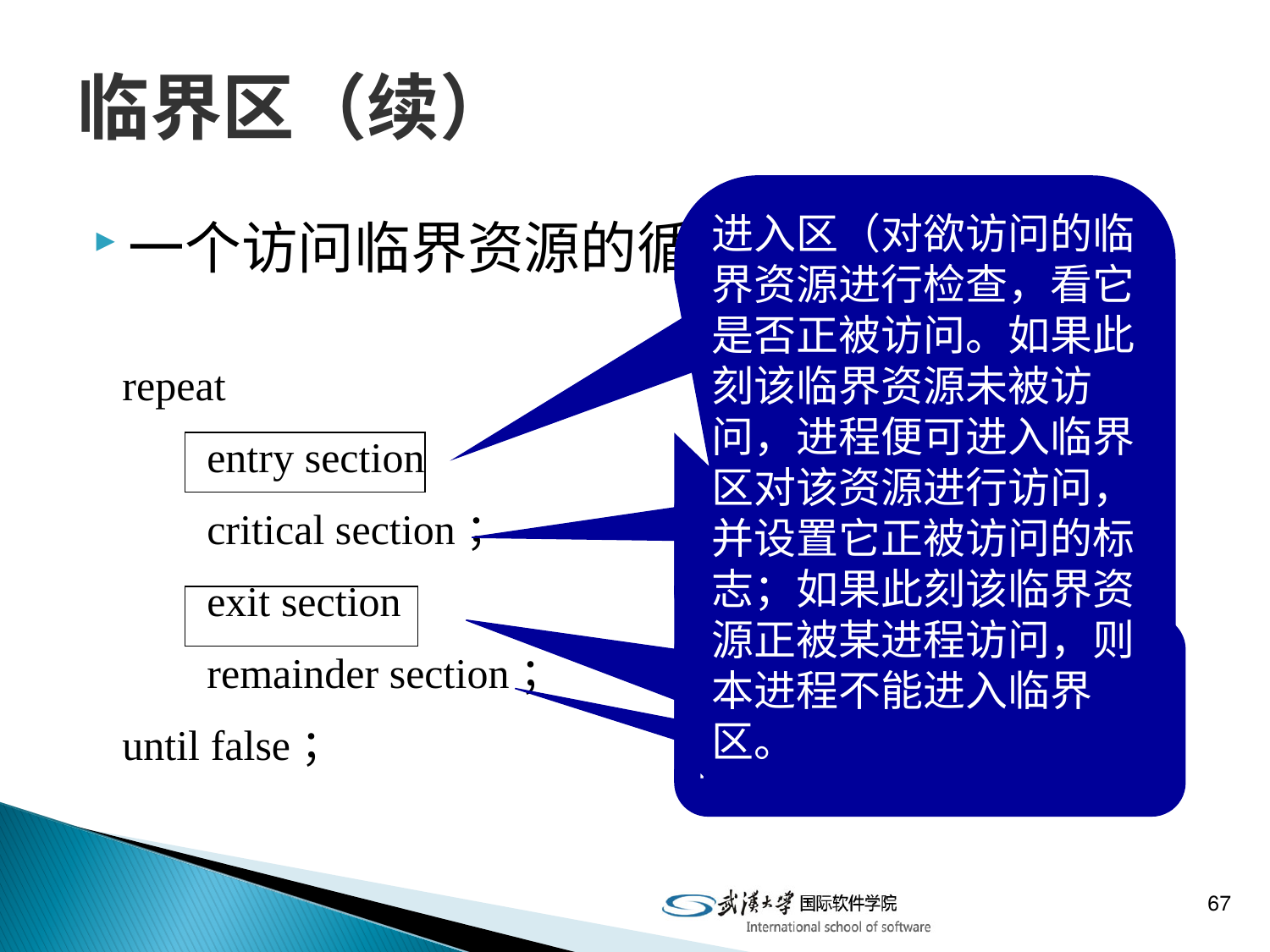

# 临界区（续）
进入区（对欲访问的临界资源进行检查，看它是否正被访问。如果此刻该临界资源未被访问，进程便可进入临界区对该资源进行访问，并设置它正被访问的标志；如果此刻该临界资源正被某进程访问，则本进程不能进入临界区。

一个访问临界资源的循环进程可以描述为：
　　repeat
　　　　entry section
　　　　critical section；
　　　　exit section
　　　　remainder section；
　　until false；

临界区（访问临界资源的代码）

退出区（将临界区正被访问的标志恢复为未被访问的标志。
剩余区（其它代码）